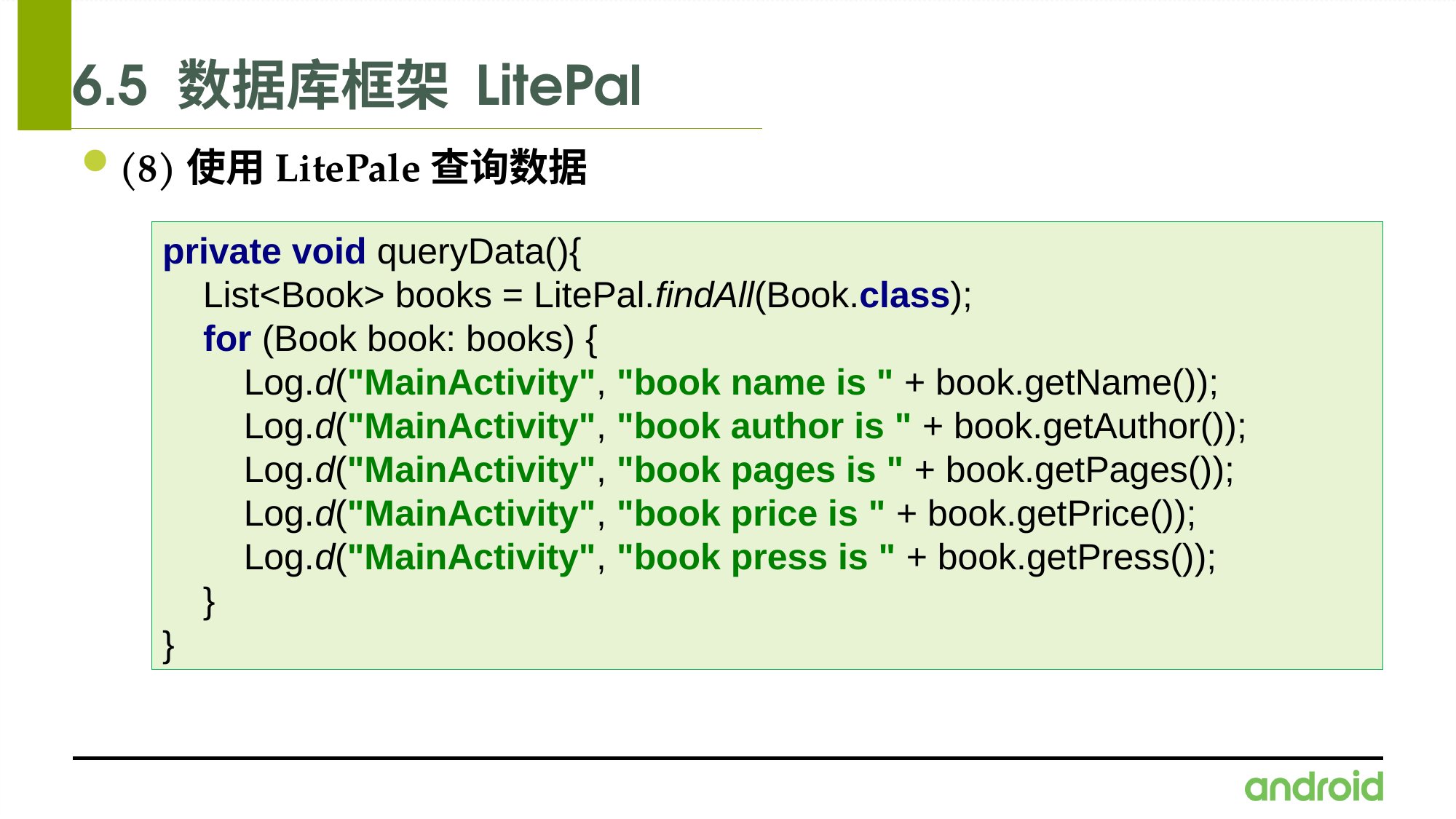

# 6.5 数据库框架 LitePal
(8)使用LitePale查询数据

private void queryData(){
    List<Book> books = LitePal.findAll(Book.class);
    for (Book book: books) {
        Log.d("MainActivity", "book name is " + book.getName());
        Log.d("MainActivity", "book author is " + book.getAuthor());
        Log.d("MainActivity", "book pages is " + book.getPages());
        Log.d("MainActivity", "book price is " + book.getPrice());
        Log.d("MainActivity", "book press is " + book.getPress());
    }
}